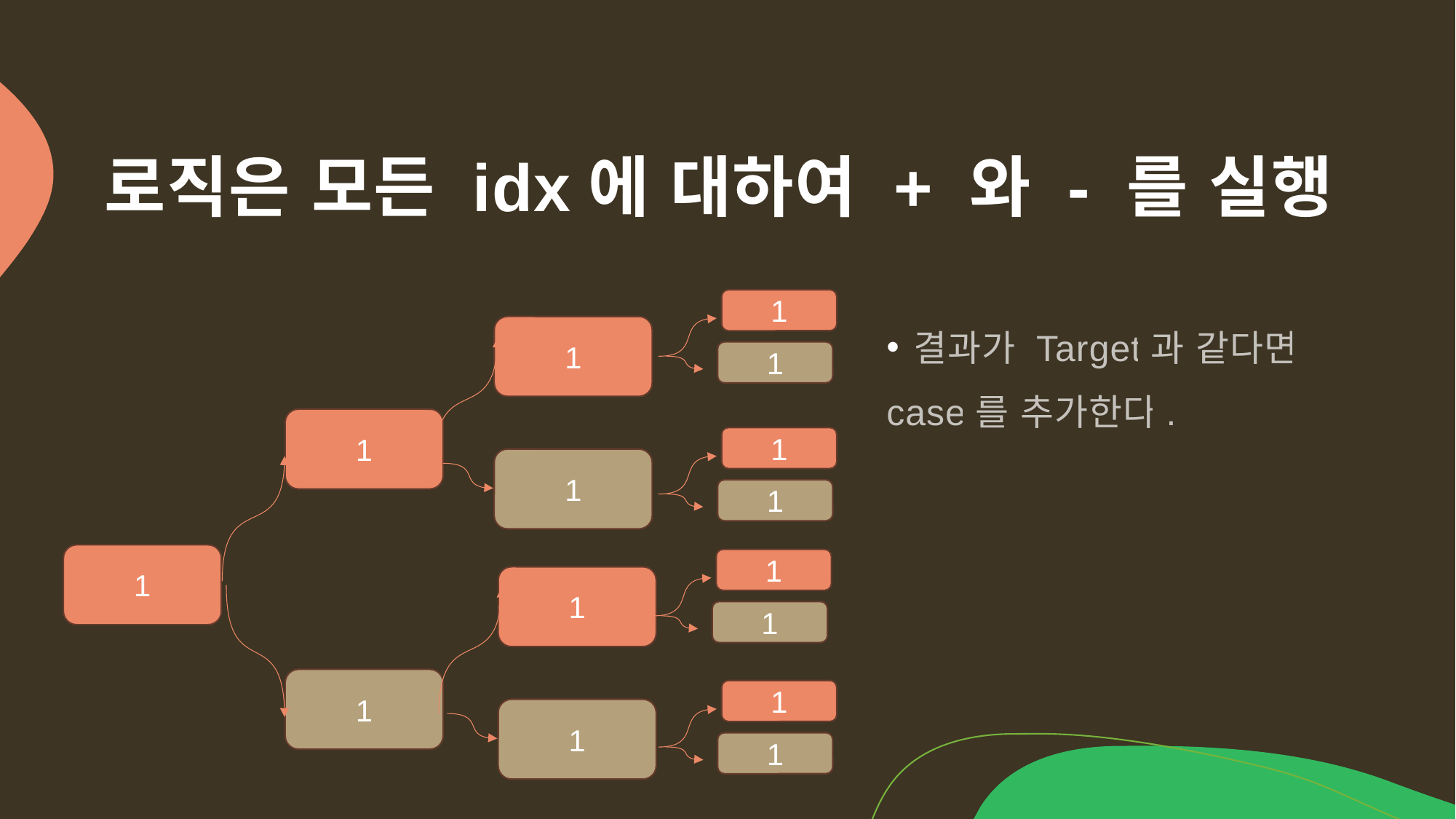

# 로직은 모든 idx에 대하여 + 와 - 를 실행
1
1
1
1
1
1
1
1
1
1
1
1
1
1
1
결과가 Target과 같다면
case를 추가한다.